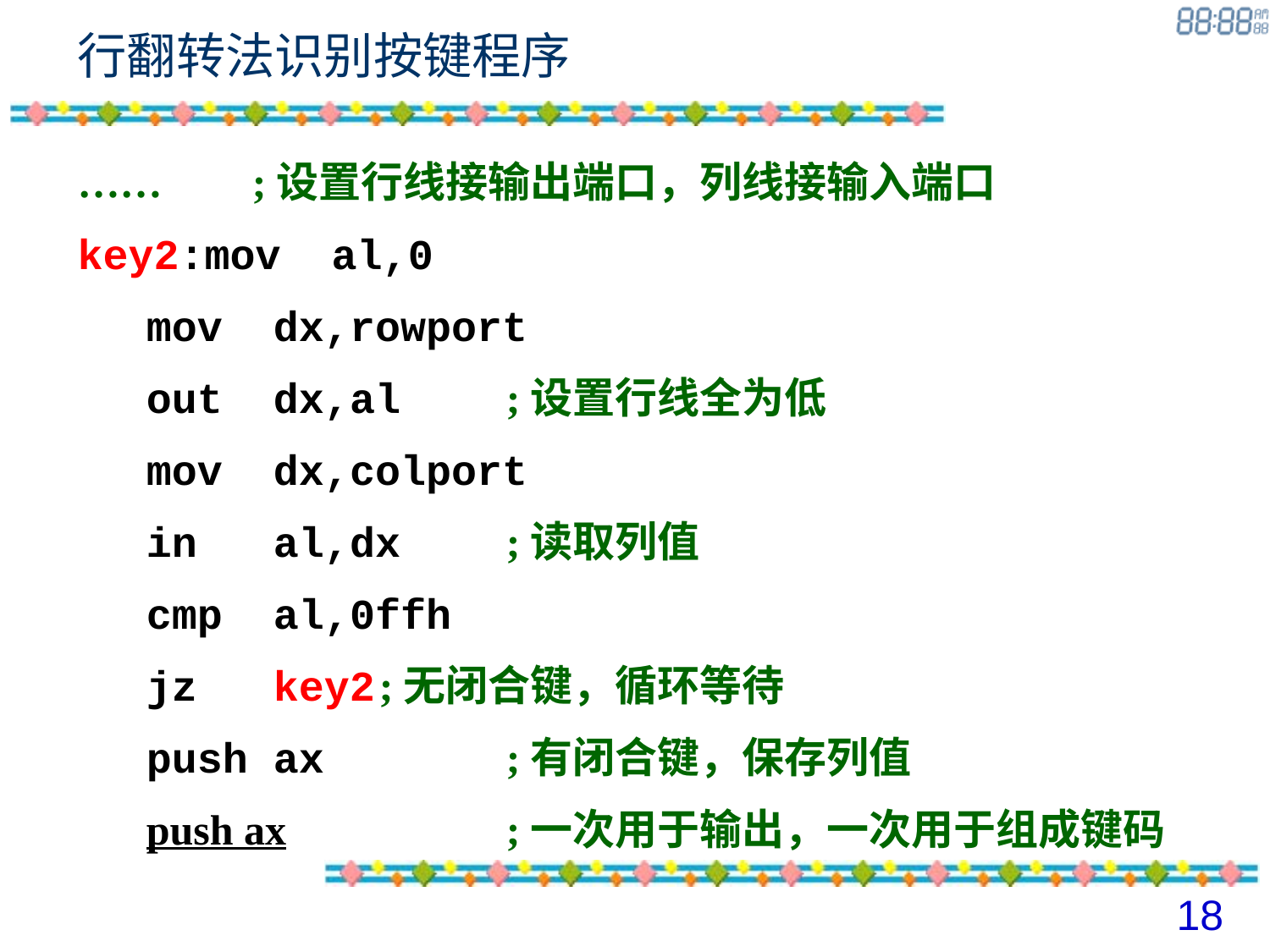

# 行翻转法识别按键程序
……	;设置行线接输出端口，列线接输入端口
key2:mov  al,0
	  mov  dx,rowport
	  out  dx,al	;设置行线全为低
	  mov  dx,colport
	  in   al,dx	;读取列值
	  cmp  al,0ffh
	  jz   key2	;无闭合键，循环等待
	  push ax		;有闭合键，保存列值
	  push ax		;一次用于输出，一次用于组成键码